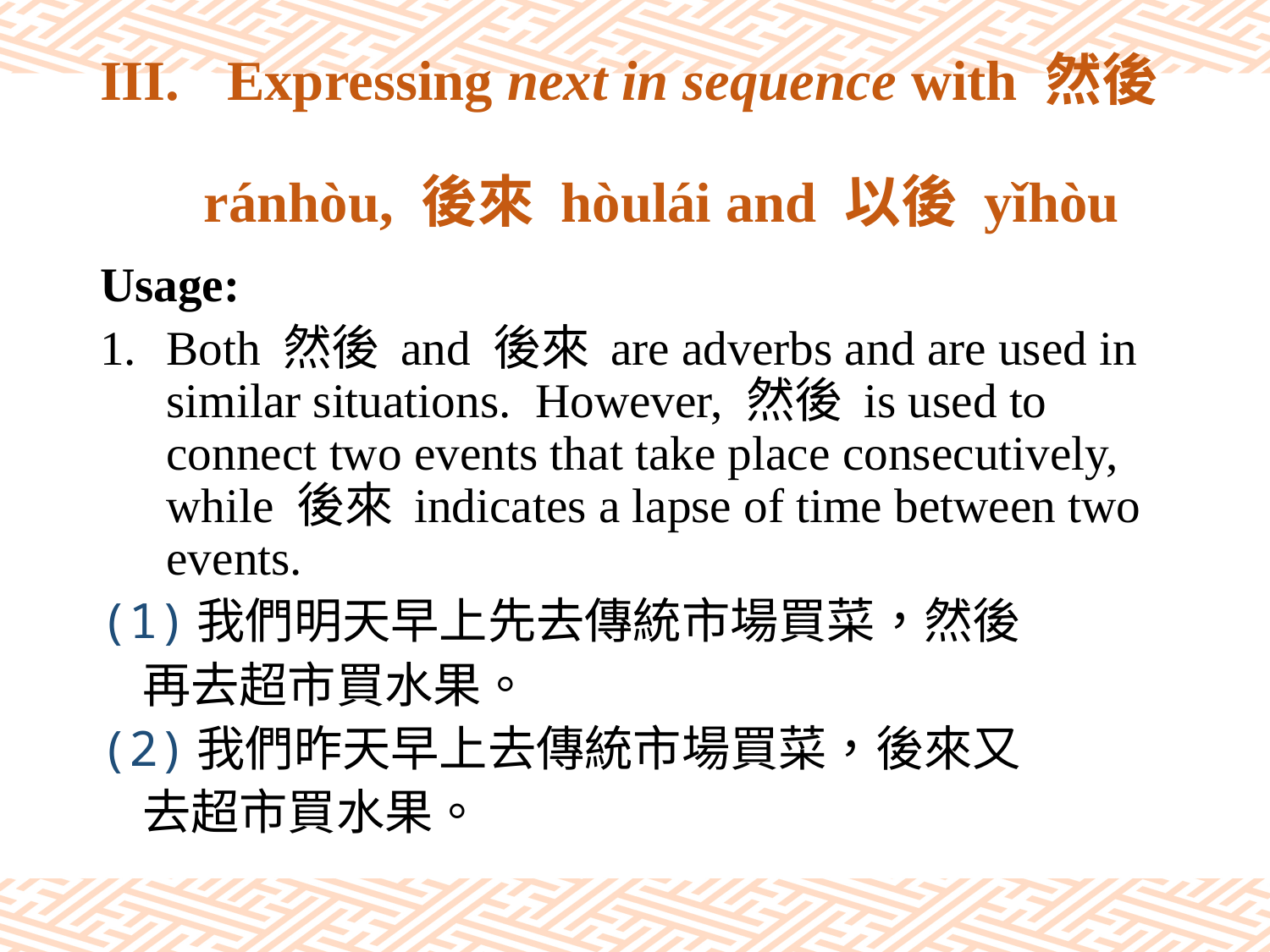

# III.	Expressing next in sequence with 然後 ránhòu, 後來 hòulái and 以後 yǐhòu
Usage:
Both 然後 and 後來 are adverbs and are used in similar situations.  However, 然後 is used to connect two events that take place consecutively, while 後來 indicates a lapse of time between two events.
(1)我們明天早上先去傳統市場買菜，然後
   再去超市買水果。
(2)我們昨天早上去傳統市場買菜，後來又
   去超市買水果。